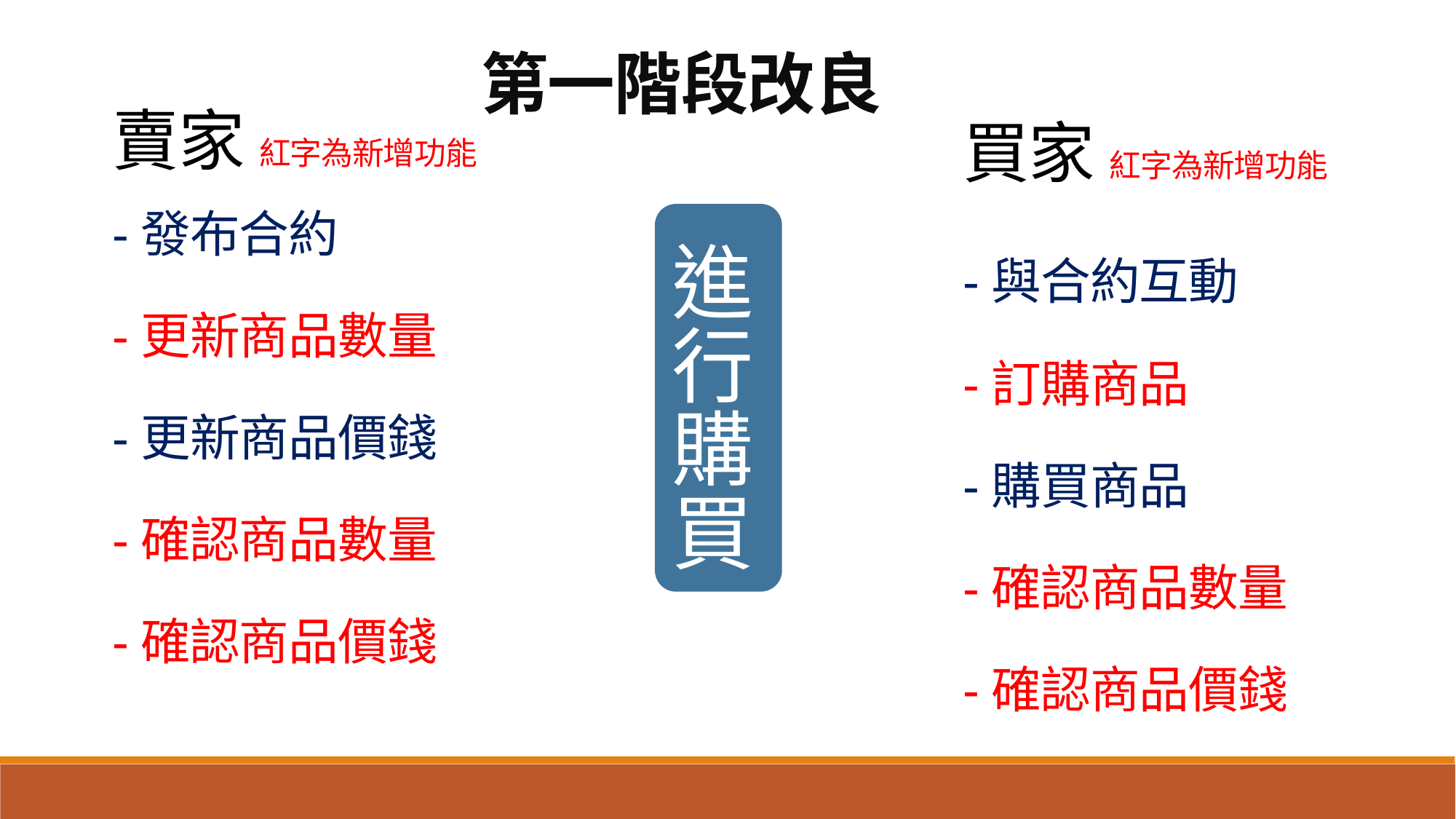

第一階段改良
賣家 紅字為新增功能

-發布合約

-更新商品數量

-更新商品價錢

-確認商品數量

-確認商品價錢

買家 紅字為新增功能

-與合約互動

-訂購商品

-購買商品

-確認商品數量

-確認商品價錢

進
行
購
買